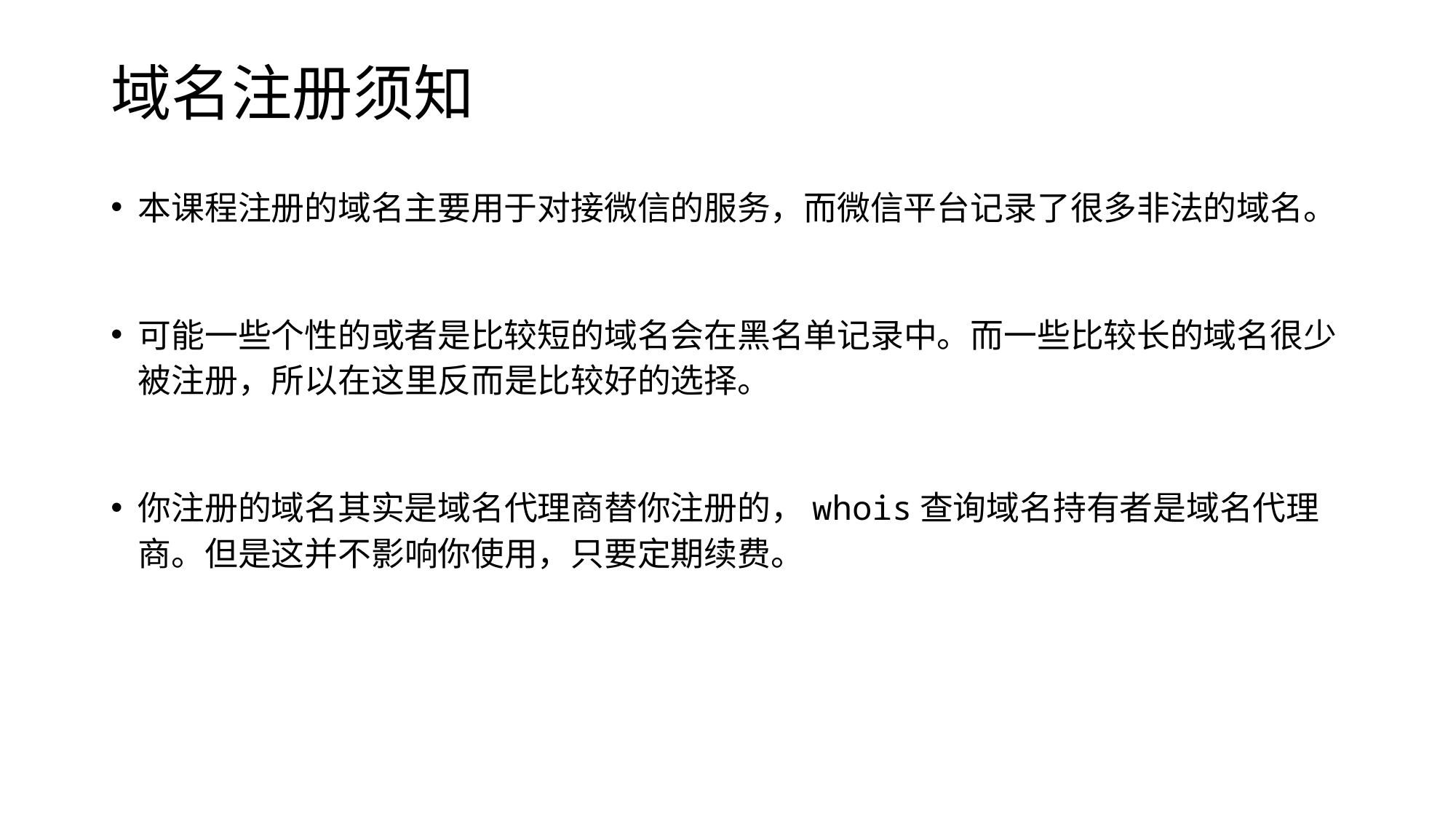

# 域名注册须知
本课程注册的域名主要用于对接微信的服务，而微信平台记录了很多非法的域名。

可能一些个性的或者是比较短的域名会在黑名单记录中。而一些比较长的域名很少被注册，所以在这里反而是比较好的选择。

你注册的域名其实是域名代理商替你注册的，whois查询域名持有者是域名代理商。但是这并不影响你使用，只要定期续费。